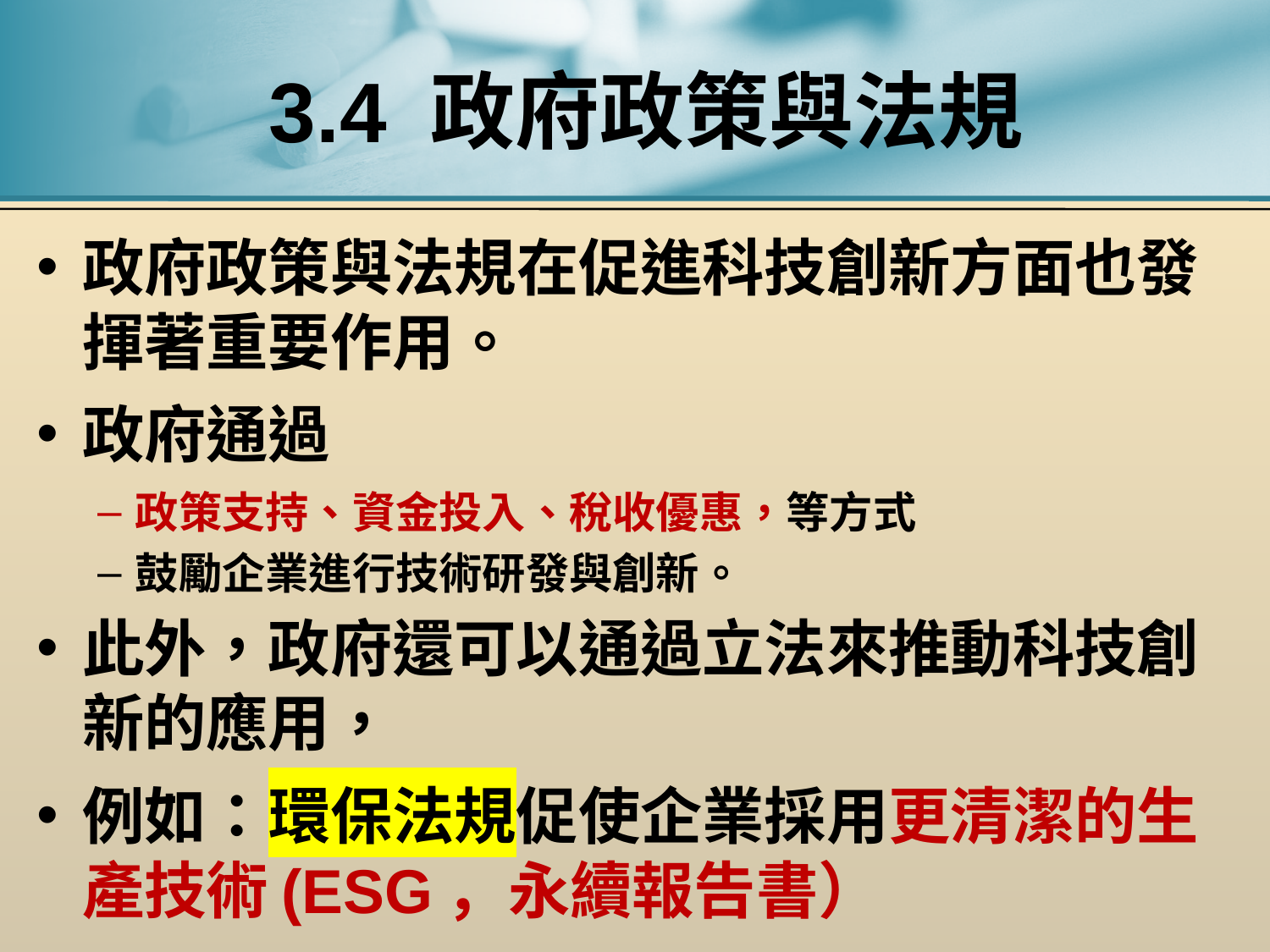

# 3.4 政府政策與法規
政府政策與法規在促進科技創新方面也發揮著重要作用。
政府通過
政策支持、資金投入、稅收優惠，等方式
鼓勵企業進行技術研發與創新。
此外，政府還可以通過立法來推動科技創新的應用，
例如：環保法規促使企業採用更清潔的生產技術(ESG，永續報告書）